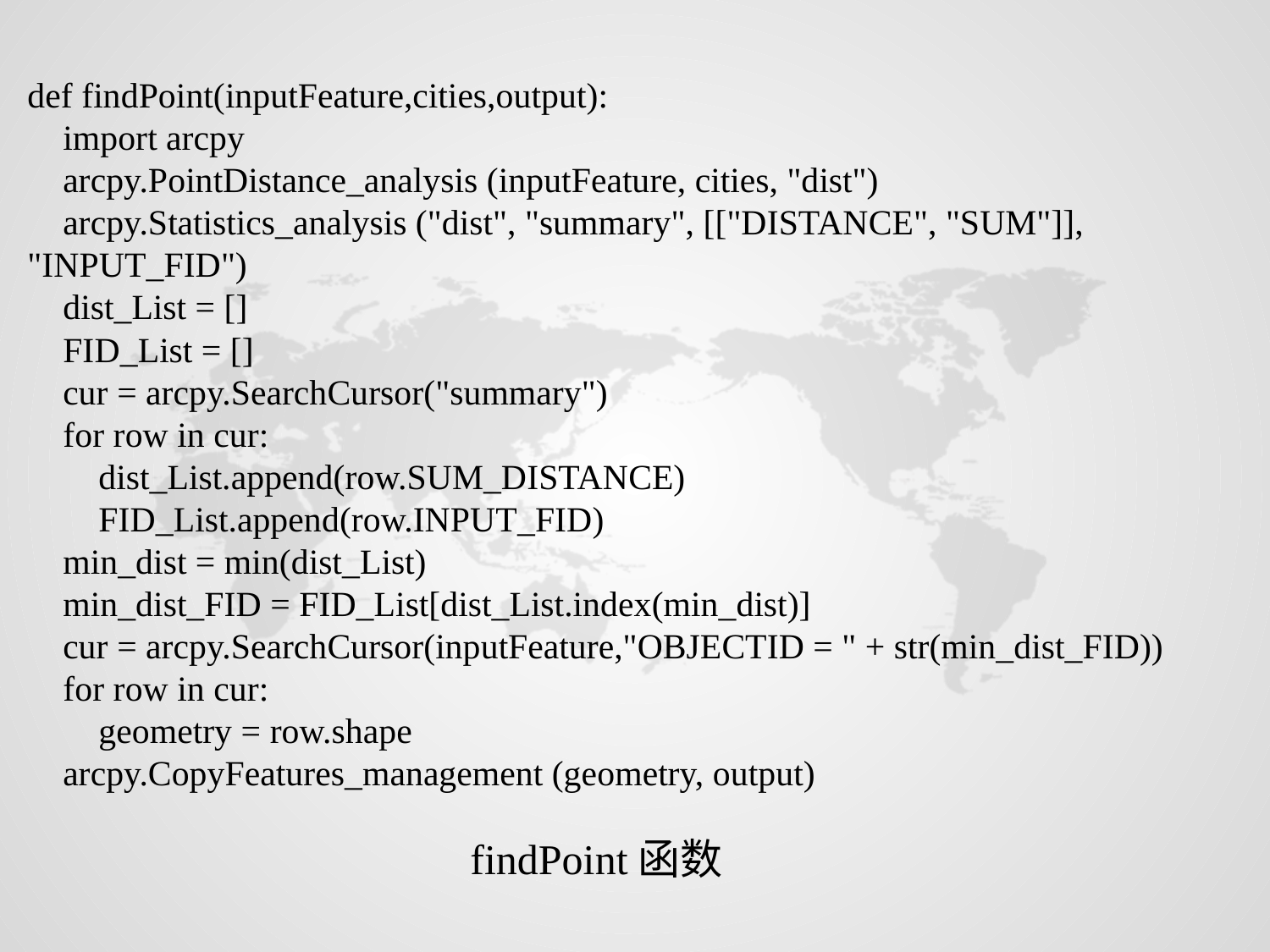

def findPoint(inputFeature,cities,output):
    import arcpy
    arcpy.PointDistance_analysis (inputFeature, cities, "dist")
    arcpy.Statistics_analysis ("dist", "summary", [["DISTANCE", "SUM"]], "INPUT_FID")
    dist_List = []
    FID_List = []
    cur = arcpy.SearchCursor("summary")
    for row in cur:
        dist_List.append(row.SUM_DISTANCE)
        FID_List.append(row.INPUT_FID)
    min_dist = min(dist_List)
    min_dist_FID = FID_List[dist_List.index(min_dist)]
    cur = arcpy.SearchCursor(inputFeature,"OBJECTID = " + str(min_dist_FID))
    for row in cur:
        geometry = row.shape
    arcpy.CopyFeatures_management (geometry, output)
findPoint函数